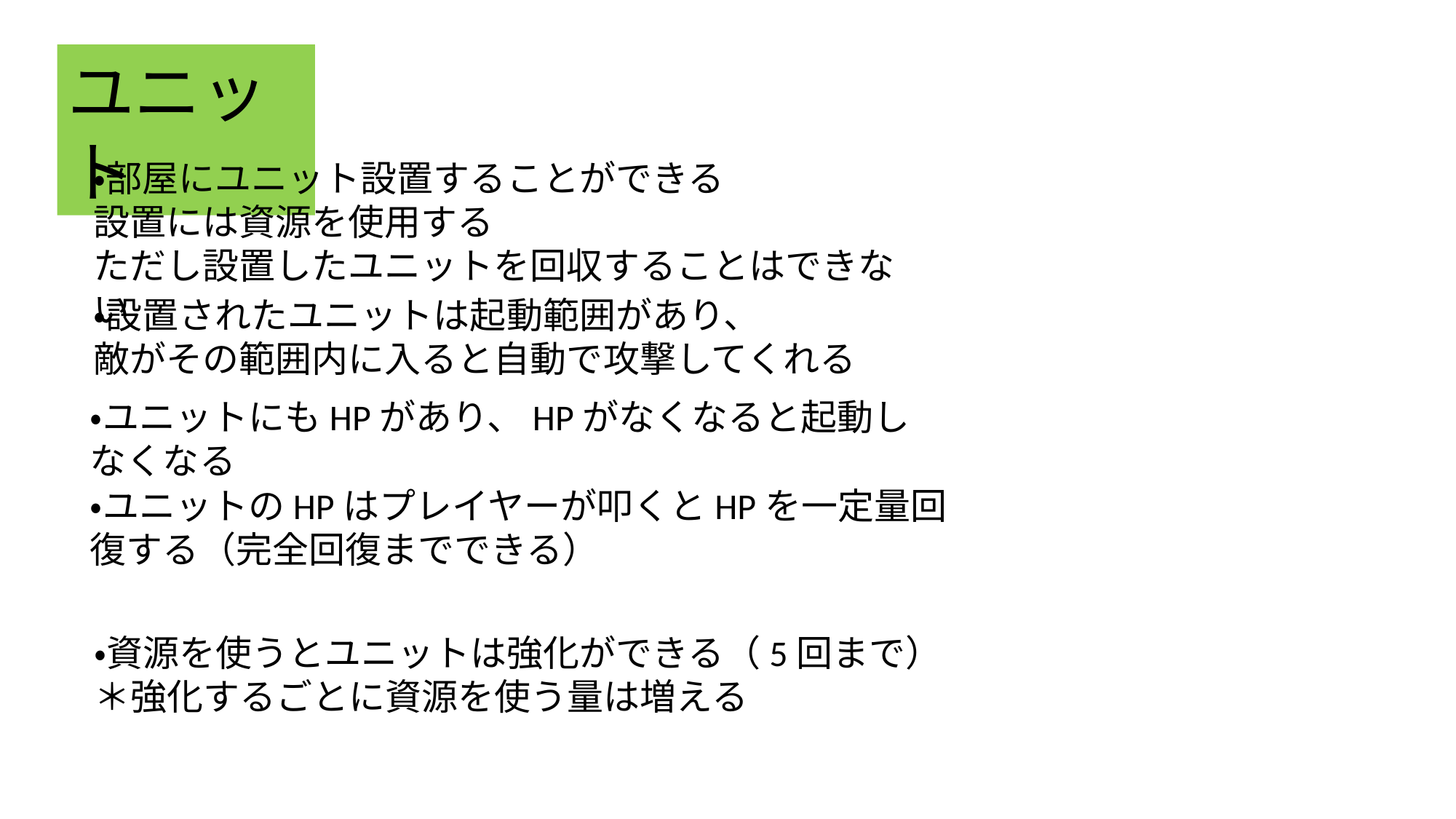

ユニット
・部屋にユニット設置することができる
設置には資源を使用する
ただし設置したユニットを回収することはできない
・設置されたユニットは起動範囲があり、
敵がその範囲内に入ると自動で攻撃してくれる
・ユニットにもHPがあり、HPがなくなると起動しなくなる
・ユニットのHPはプレイヤーが叩くとHPを一定量回復する（完全回復までできる）
・資源を使うとユニットは強化ができる（5回まで）
＊強化するごとに資源を使う量は増える